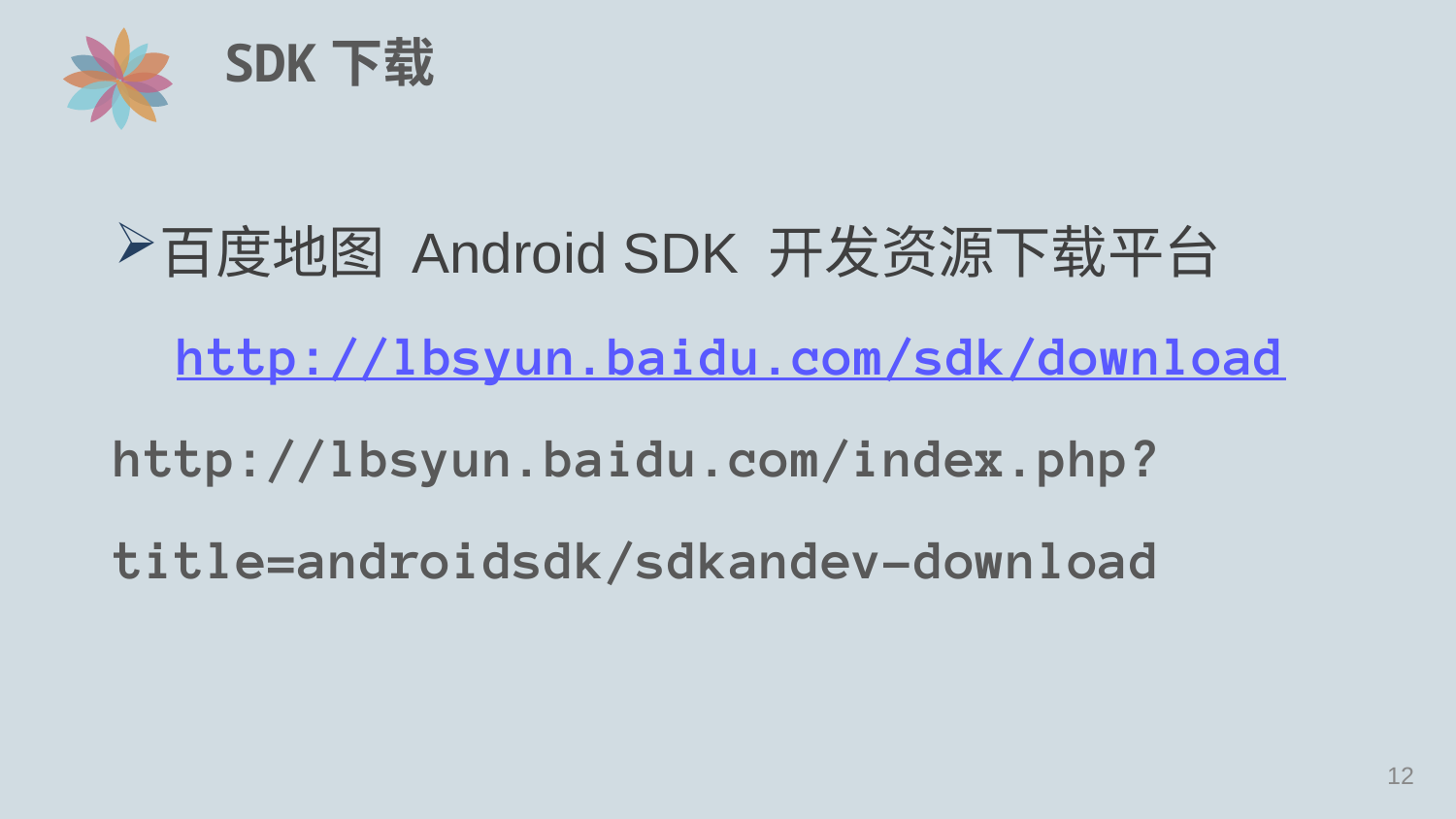

# SDK下载
百度地图 Android SDK 开发资源下载平台
    http://lbsyun.baidu.com/sdk/download
http://lbsyun.baidu.com/index.php?title=androidsdk/sdkandev-download
12